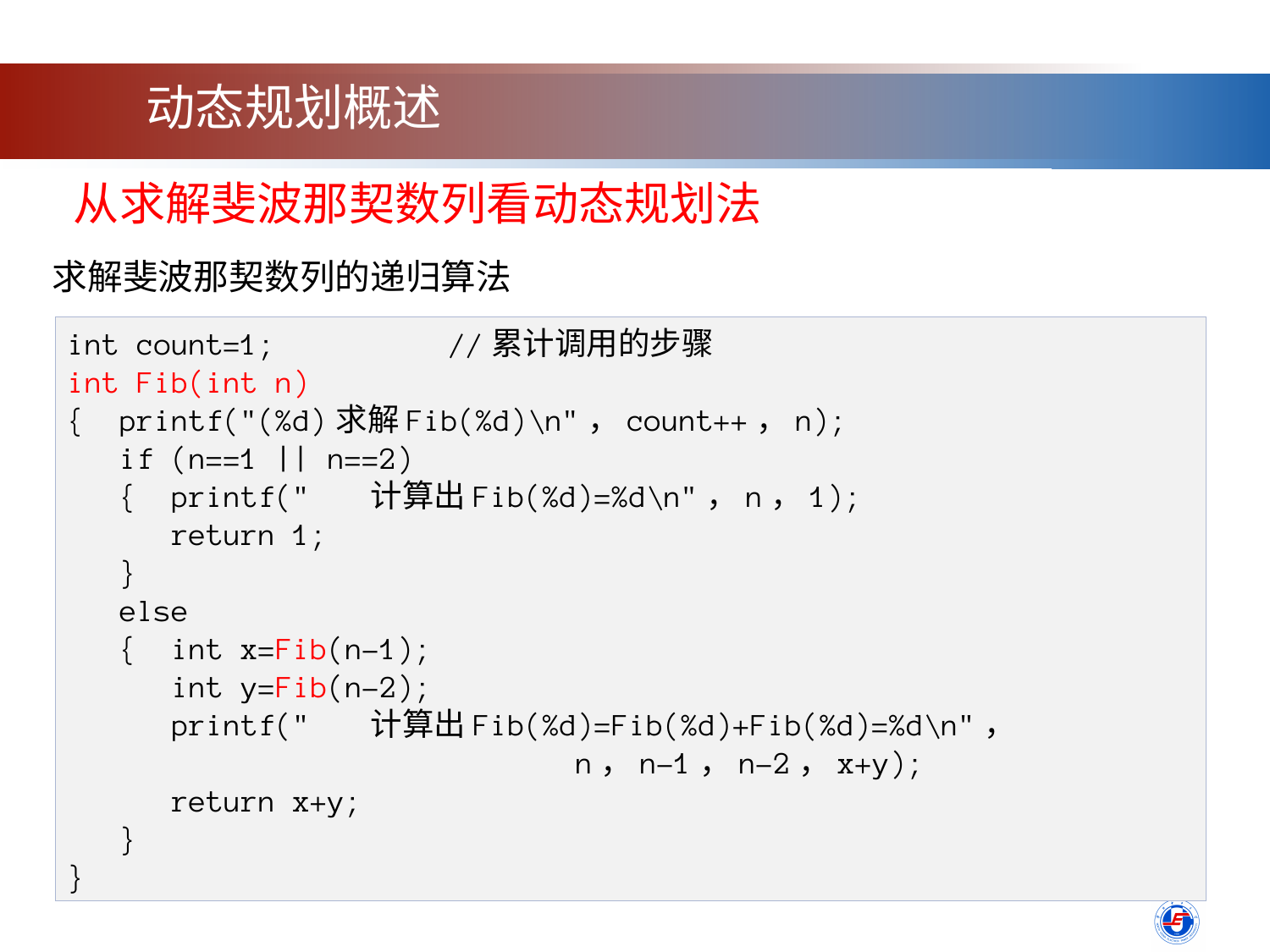

动态规划概述
 从求解斐波那契数列看动态规划法
求解斐波那契数列的递归算法
int count=1;		//累计调用的步骤
int Fib(int n)
{  printf("(%d)求解Fib(%d)\n"，count++，n);
   if (n==1 || n==2)
   {  printf("   计算出Fib(%d)=%d\n"，n，1);
      return 1;
   }
   else
   {  int x=Fib(n-1);
      int y=Fib(n-2);
      printf("   计算出Fib(%d)=Fib(%d)+Fib(%d)=%d\n"，
				n，n-1，n-2，x+y);
      return x+y;
   }
}